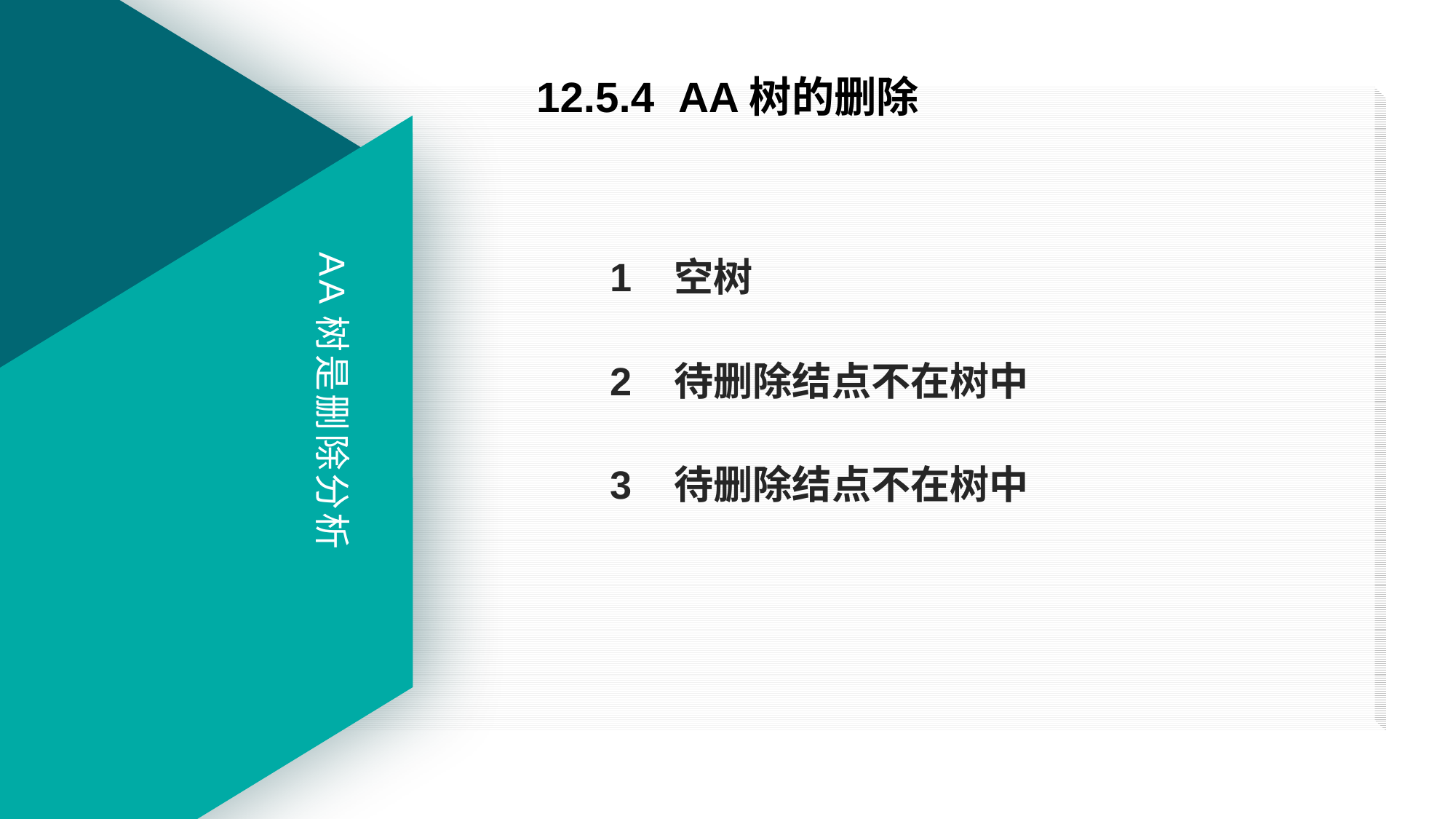

# 12.5.4  AA树的删除

1   空树
2   待删除结点不在树中
3   待删除结点不在树中

AA树是删除分析